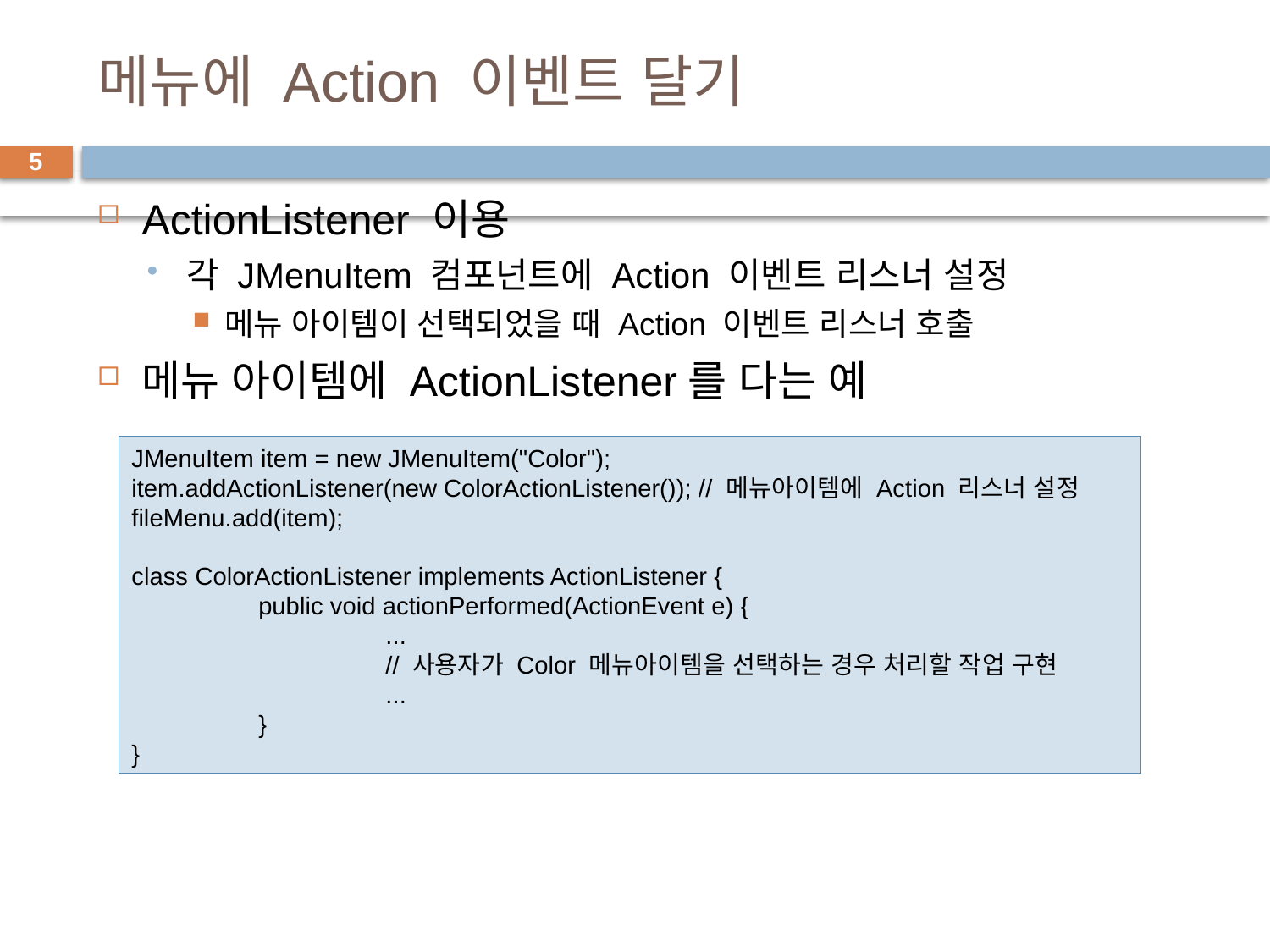

# 메뉴에 Action 이벤트 달기
5
ActionListener 이용
각 JMenuItem 컴포넌트에 Action 이벤트 리스너 설정
메뉴 아이템이 선택되었을 때 Action 이벤트 리스너 호출
메뉴 아이템에 ActionListener를 다는 예
JMenuItem item = new JMenuItem("Color");
item.addActionListener(new ColorActionListener()); // 메뉴아이템에 Action 리스너 설정fileMenu.add(item);

class ColorActionListener implements ActionListener {
	public void actionPerformed(ActionEvent e) {
		...
		// 사용자가 Color 메뉴아이템을 선택하는 경우 처리할 작업 구현
		...
	}
}